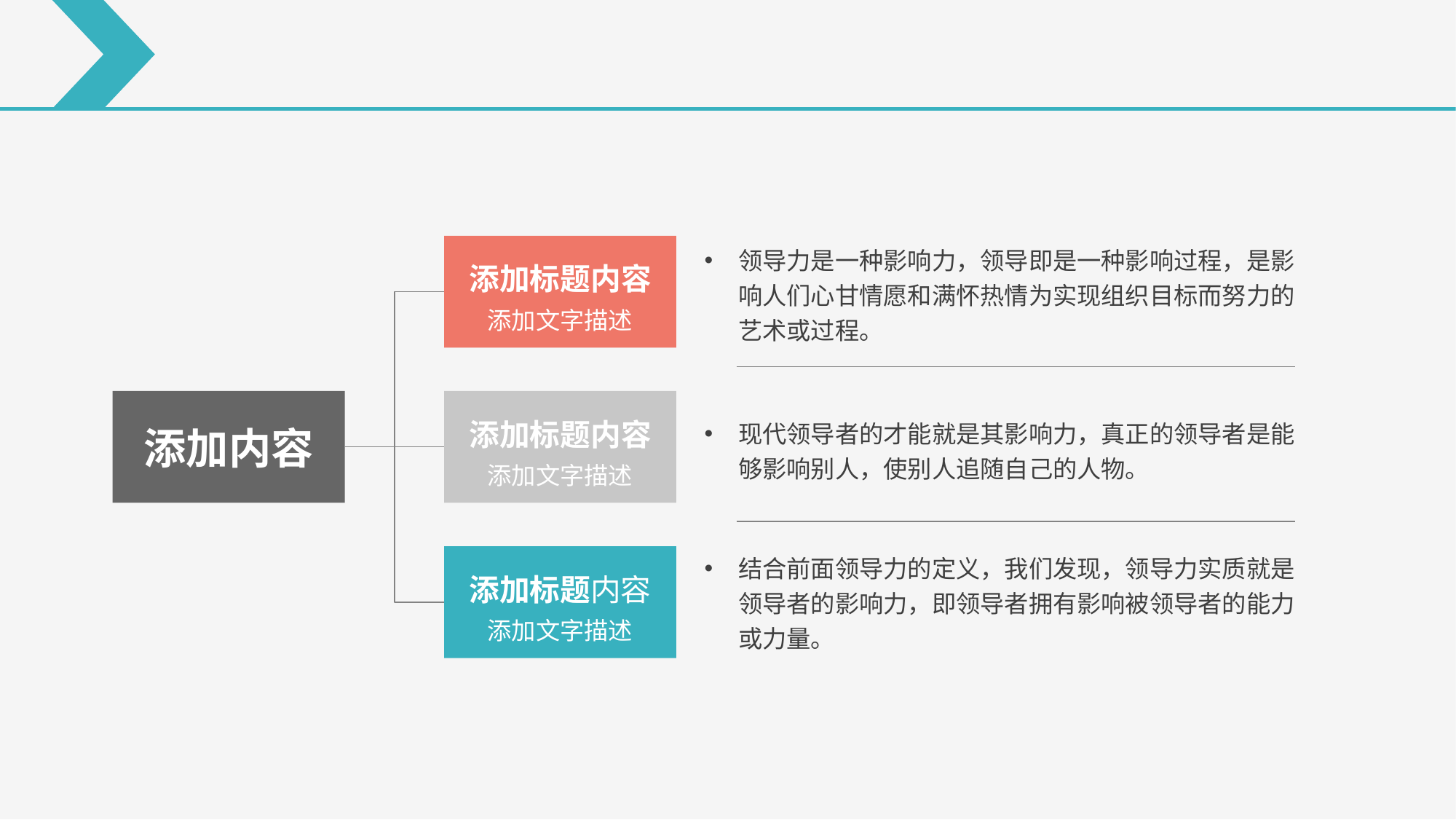

领导力是一种影响力，领导即是一种影响过程，是影响人们心甘情愿和满怀热情为实现组织目标而努力的艺术或过程。
添加标题内容
添加文字描述
添加内容
添加标题内容
添加文字描述
现代领导者的才能就是其影响力，真正的领导者是能够影响别人，使别人追随自己的人物。
结合前面领导力的定义，我们发现，领导力实质就是领导者的影响力，即领导者拥有影响被领导者的能力或力量。
添加标题内容
添加文字描述